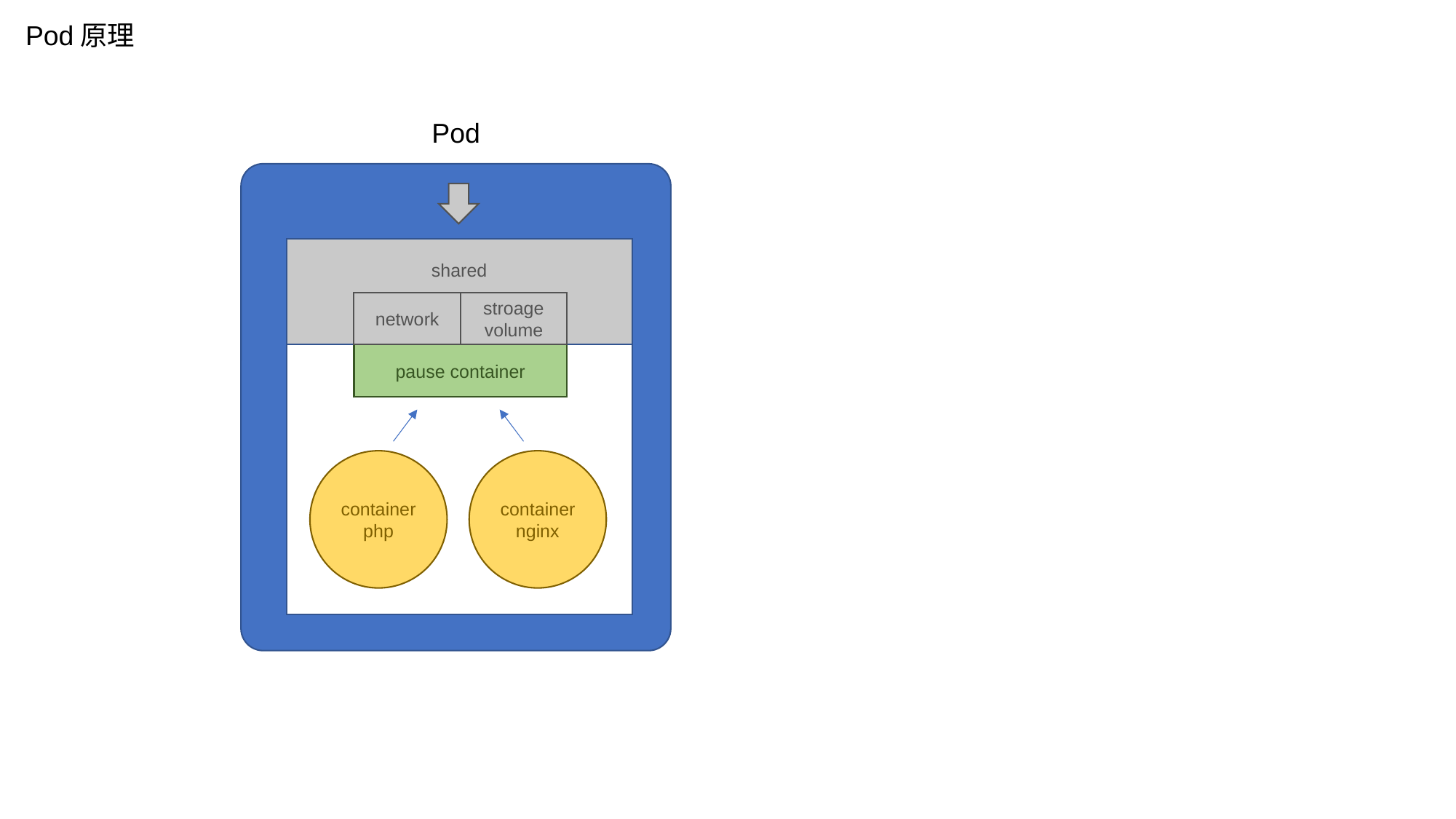

Pod原理
Pod

shared

stroage
volume
network
pause container

container
nginx
container
php